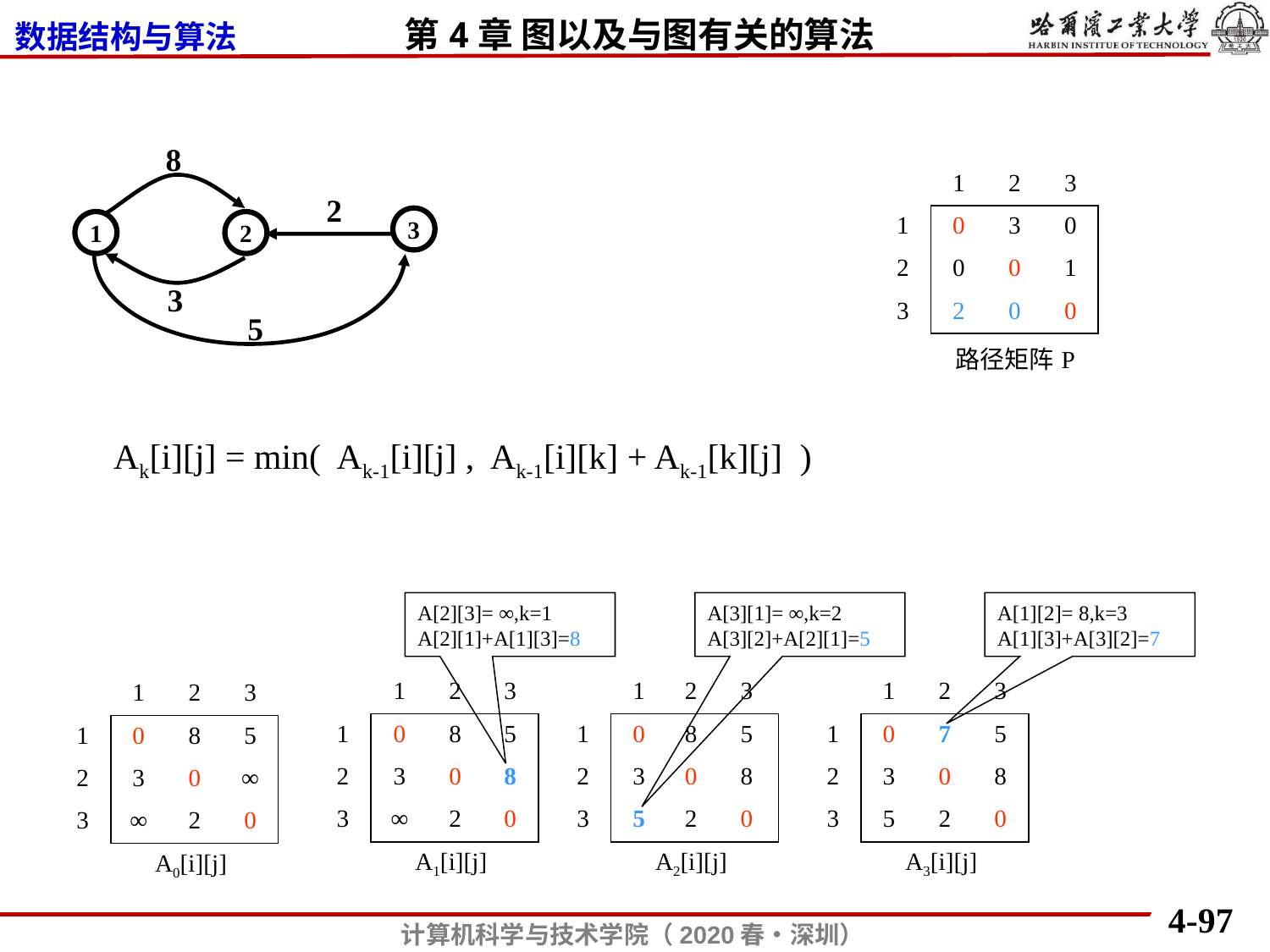

8

2
3
1
2

3
5
|  | 1 | 2 | 3 |
| --- | --- | --- | --- |
| 1 | 0 | 3 | 0 |
| 2 | 0 | 0 | 1 |
| 3 | 2 | 0 | 0 |
| 路径矩阵P |  |  |  |
Ak[i][j] = min(  Ak-1[i][j] ,  Ak-1[i][k] + Ak-1[k][j]  )
A[2][3]= ∞,k=1
A[2][1]+A[1][3]=8
A[3][1]= ∞,k=2
A[3][2]+A[2][1]=5
A[1][2]= 8,k=3
A[1][3]+A[3][2]=7
|  | 1 | 2 | 3 |
| --- | --- | --- | --- |
| 1 | 0 | 8 | 5 |
| 2 | 3 | 0 | 8 |
| 3 | ∞ | 2 | 0 |
| A1[i][j] |  |  |  |
|  | 1 | 2 | 3 |
| --- | --- | --- | --- |
| 1 | 0 | 8 | 5 |
| 2 | 3 | 0 | 8 |
| 3 | 5 | 2 | 0 |
| A2[i][j] |  |  |  |
|  | 1 | 2 | 3 |
| --- | --- | --- | --- |
| 1 | 0 | 7 | 5 |
| 2 | 3 | 0 | 8 |
| 3 | 5 | 2 | 0 |
| A3[i][j] |  |  |  |
|  | 1 | 2 | 3 |
| --- | --- | --- | --- |
| 1 | 0 | 8 | 5 |
| 2 | 3 | 0 | ∞ |
| 3 | ∞ | 2 | 0 |
| A0[i][j] |  |  |  |